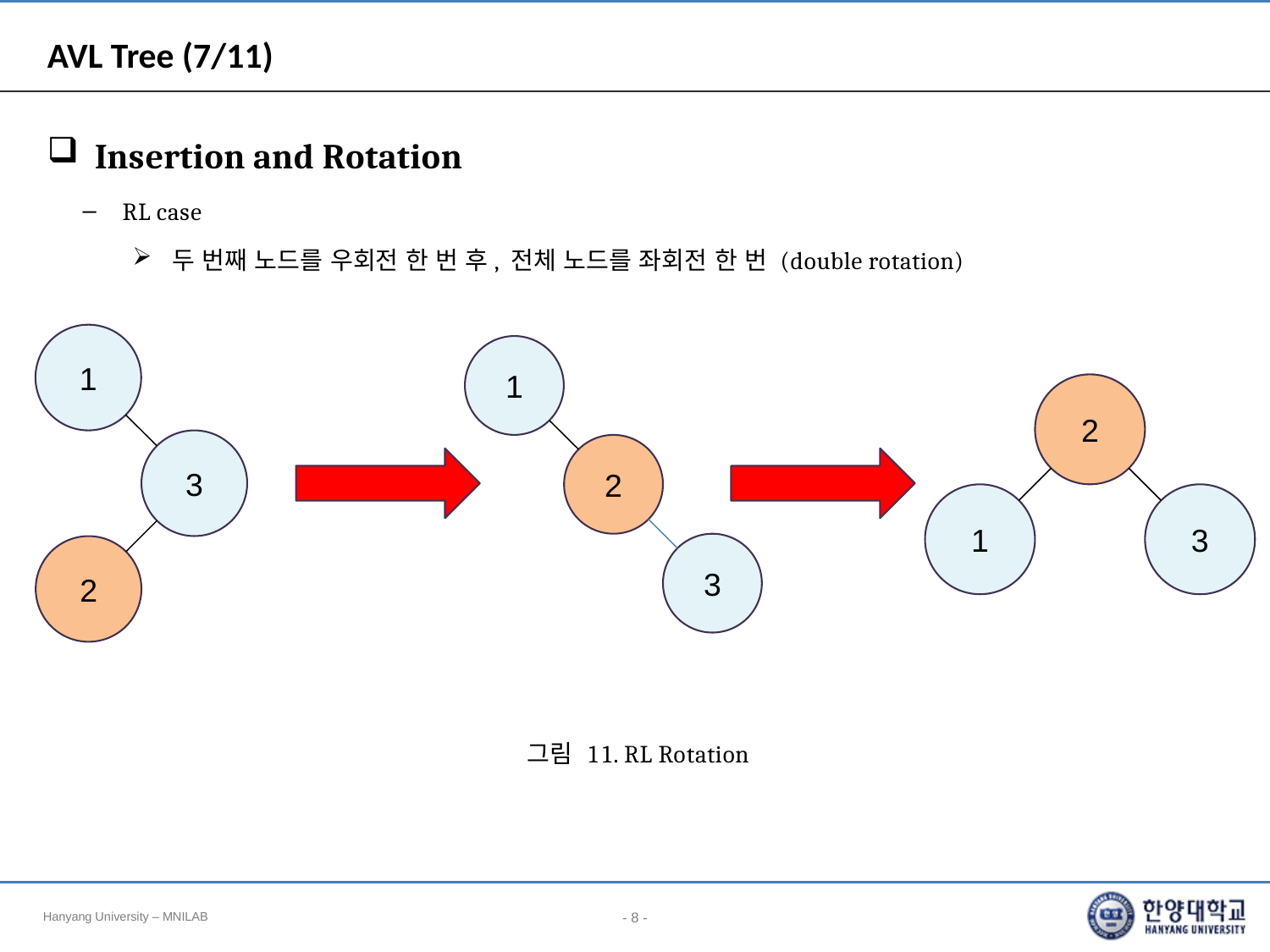

# AVL Tree (7/11)
Insertion and Rotation
RL case
두 번째 노드를 우회전 한 번 후, 전체 노드를 좌회전 한 번 (double rotation)
1
3
2
1
2
3
2
1
3

그림 11. RL Rotation